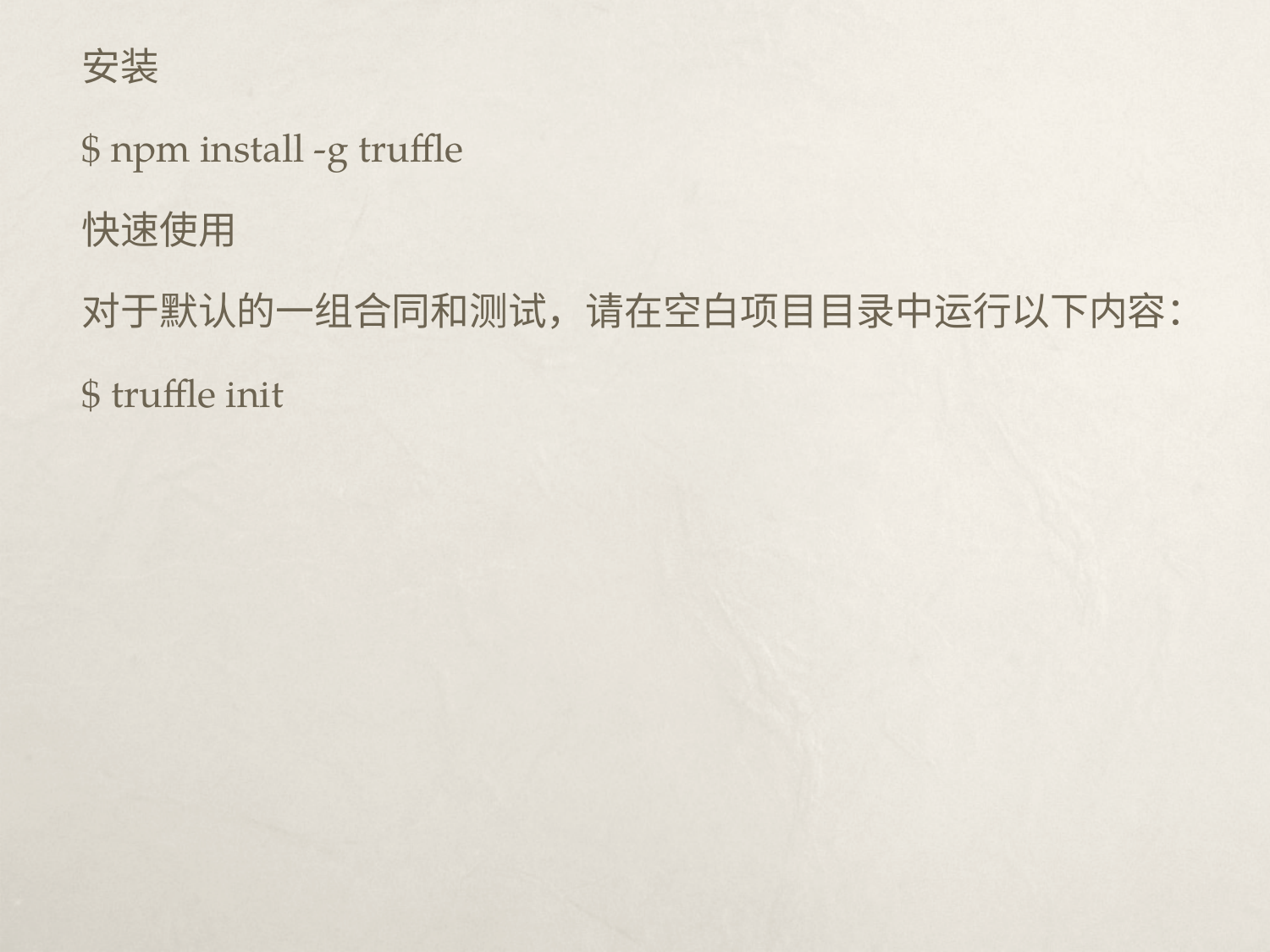

安装
$ npm install -g truffle
快速使用
对于默认的一组合同和测试，请在空白项目目录中运行以下内容：
$ truffle init